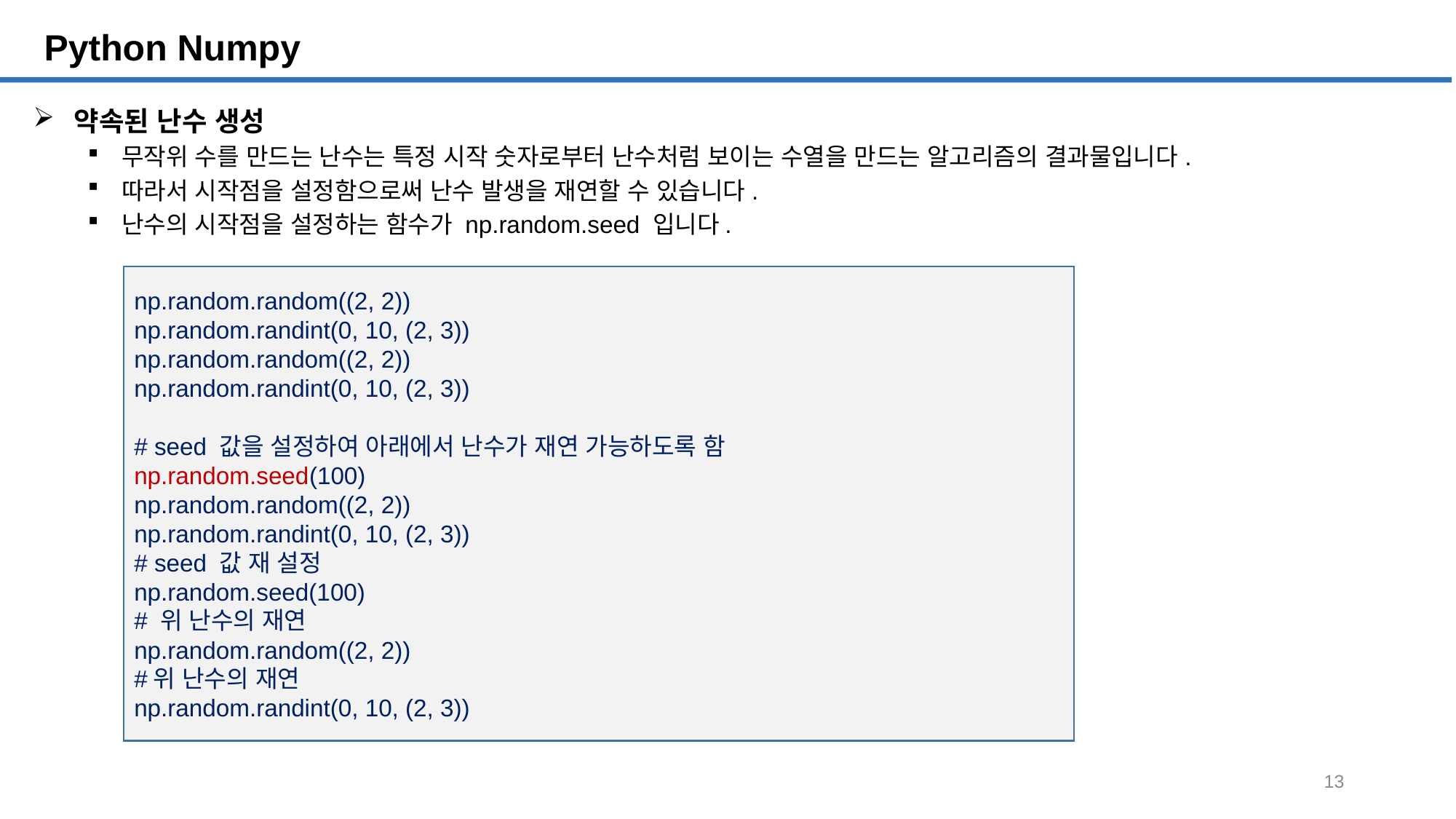

SQL 튜닝 개요
# Python Numpy

약속된 난수 생성
무작위 수를 만드는 난수는 특정 시작 숫자로부터 난수처럼 보이는 수열을 만드는 알고리즘의 결과물입니다.
따라서 시작점을 설정함으로써 난수 발생을 재연할 수 있습니다.
난수의 시작점을 설정하는 함수가 np.random.seed 입니다.
np.random.random((2, 2))
np.random.randint(0, 10, (2, 3))
np.random.random((2, 2))
np.random.randint(0, 10, (2, 3))

# seed 값을 설정하여 아래에서 난수가 재연 가능하도록 함
np.random.seed(100)
np.random.random((2, 2))
np.random.randint(0, 10, (2, 3))
# seed 값 재 설정
np.random.seed(100)
# 위 난수의 재연
np.random.random((2, 2))
#위 난수의 재연
np.random.randint(0, 10, (2, 3))
13